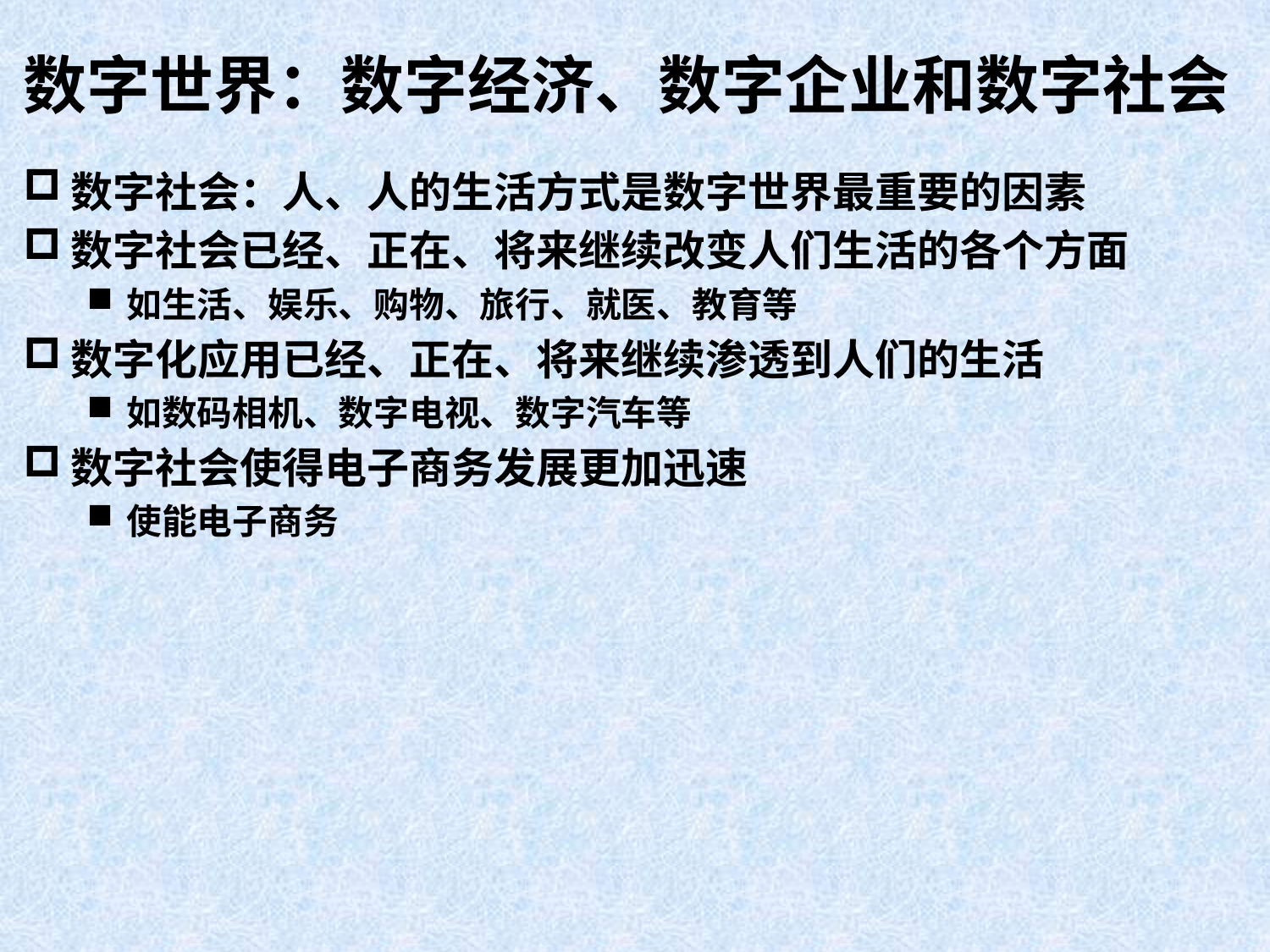

# 数字世界：数字经济、数字企业和数字社会
数字社会：人、人的生活方式是数字世界最重要的因素
数字社会已经、正在、将来继续改变人们生活的各个方面
如生活、娱乐、购物、旅行、就医、教育等
数字化应用已经、正在、将来继续渗透到人们的生活
如数码相机、数字电视、数字汽车等
数字社会使得电子商务发展更加迅速
使能电子商务